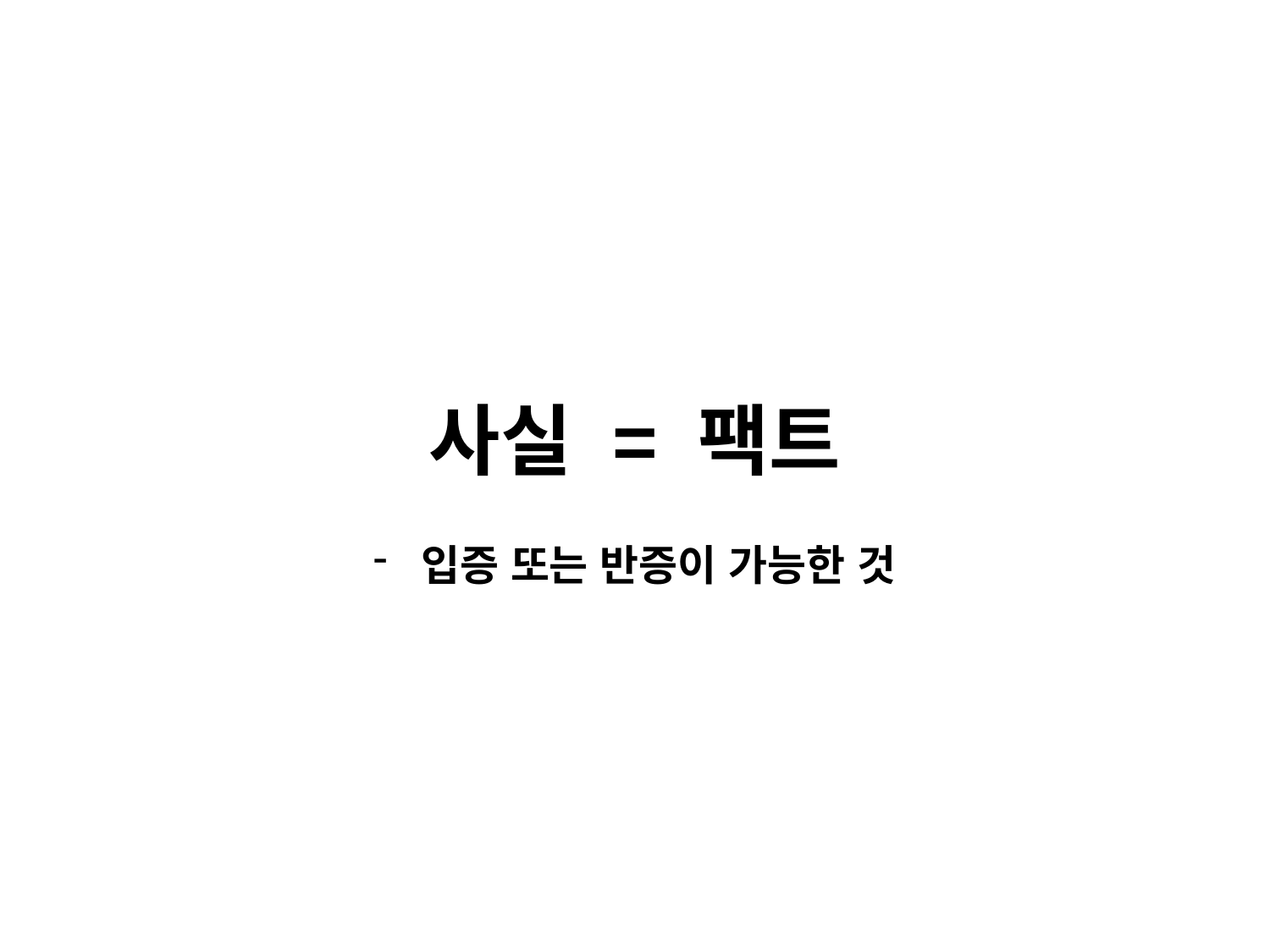

# 사실 = 팩트
입증 또는 반증이 가능한 것